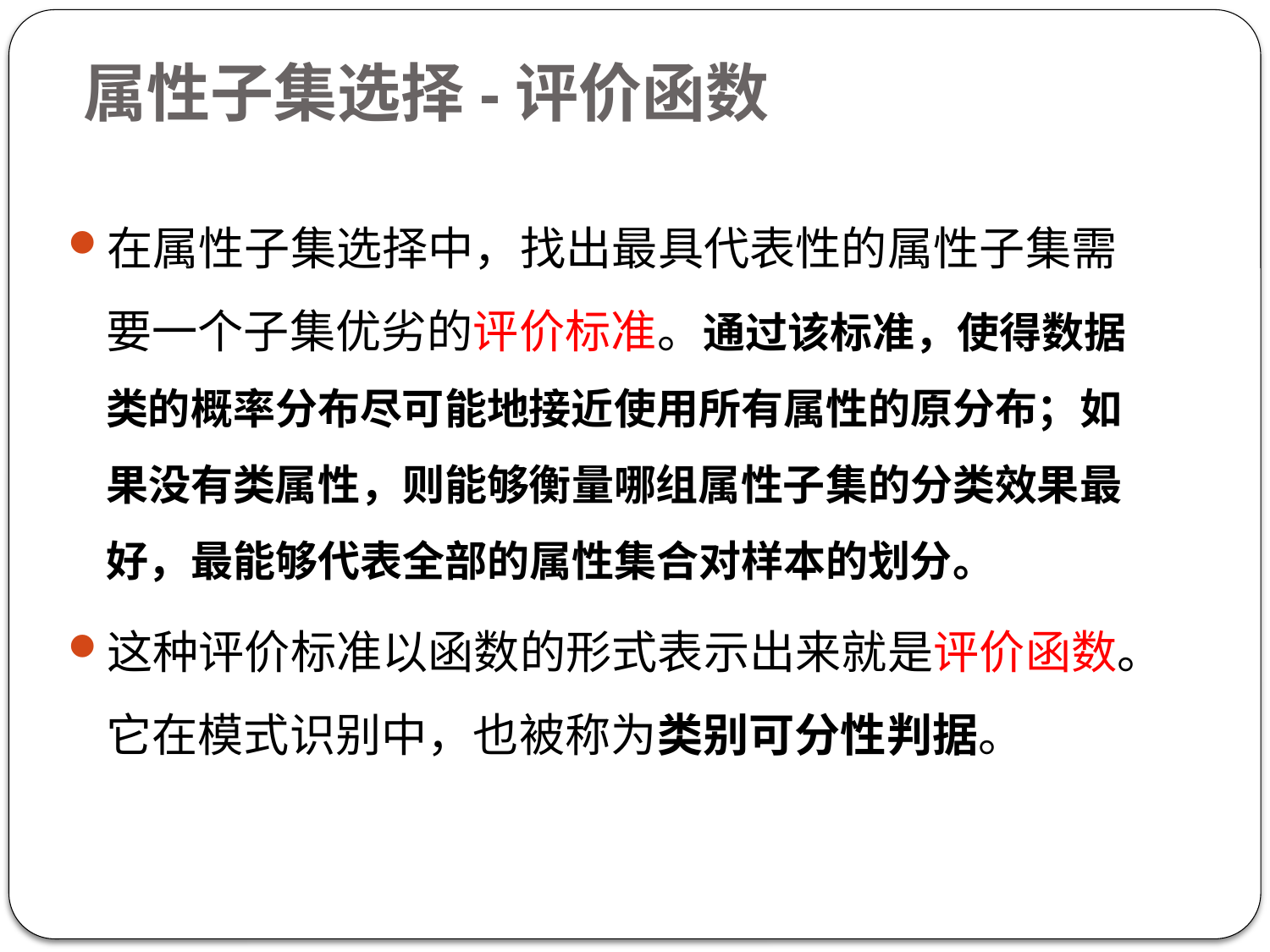

属性子集选择-评价函数
在属性子集选择中，找出最具代表性的属性子集需要一个子集优劣的评价标准。通过该标准，使得数据类的概率分布尽可能地接近使用所有属性的原分布；如果没有类属性，则能够衡量哪组属性子集的分类效果最好，最能够代表全部的属性集合对样本的划分。
这种评价标准以函数的形式表示出来就是评价函数。它在模式识别中，也被称为类别可分性判据。
71